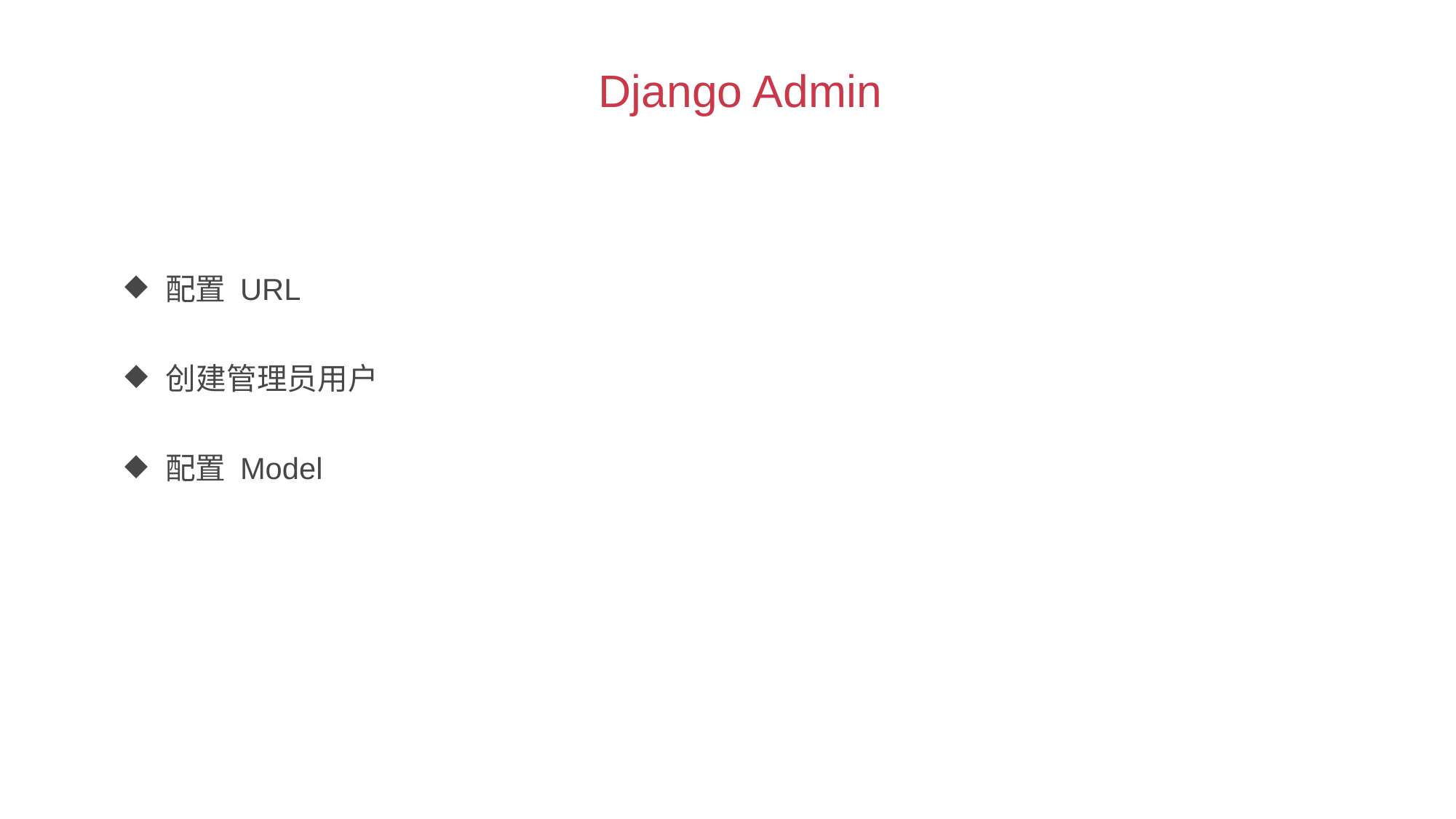

Django Admin
配置 URL
创建管理员用户
配置 Model